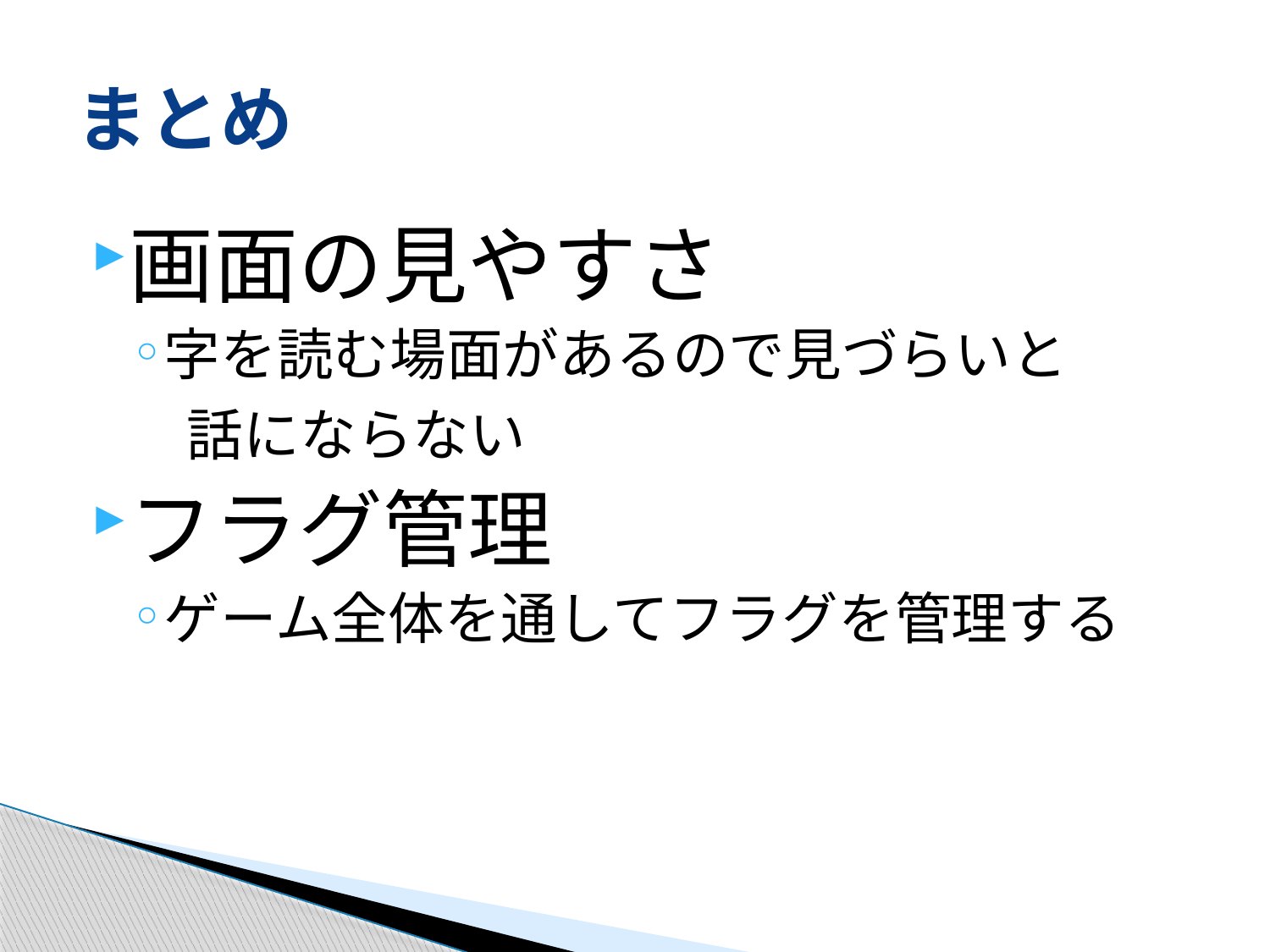

# まとめ
画面の見やすさ
字を読む場面があるので見づらいと
　話にならない
フラグ管理
ゲーム全体を通してフラグを管理する